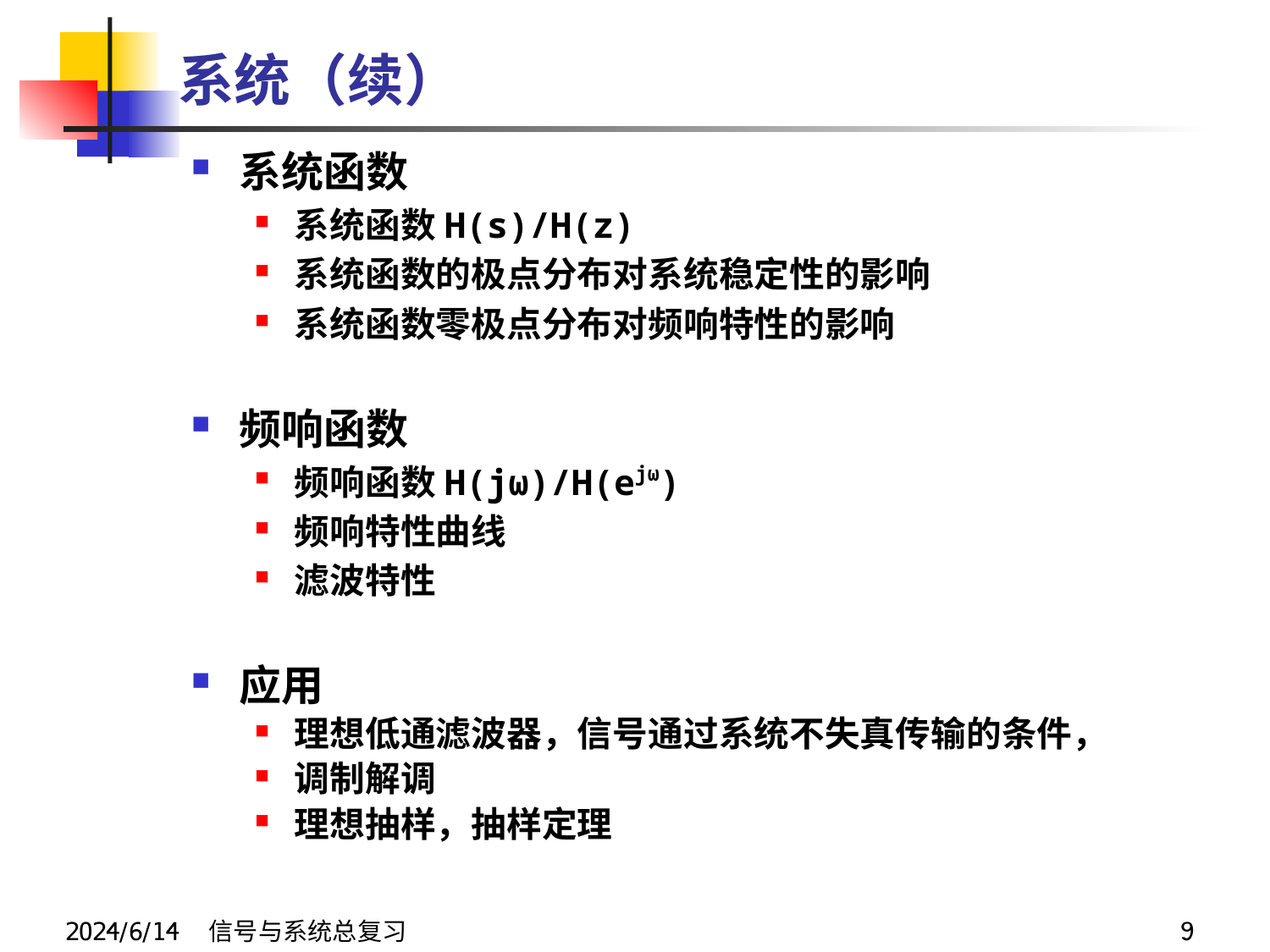

# 系统（续）
系统函数
系统函数H(s)/H(z)
系统函数的极点分布对系统稳定性的影响
系统函数零极点分布对频响特性的影响

频响函数
频响函数H(jω)/H(ejω)
频响特性曲线
滤波特性

应用
理想低通滤波器，信号通过系统不失真传输的条件，
调制解调
理想抽样，抽样定理

2024/6/14   信号与系统总复习
9